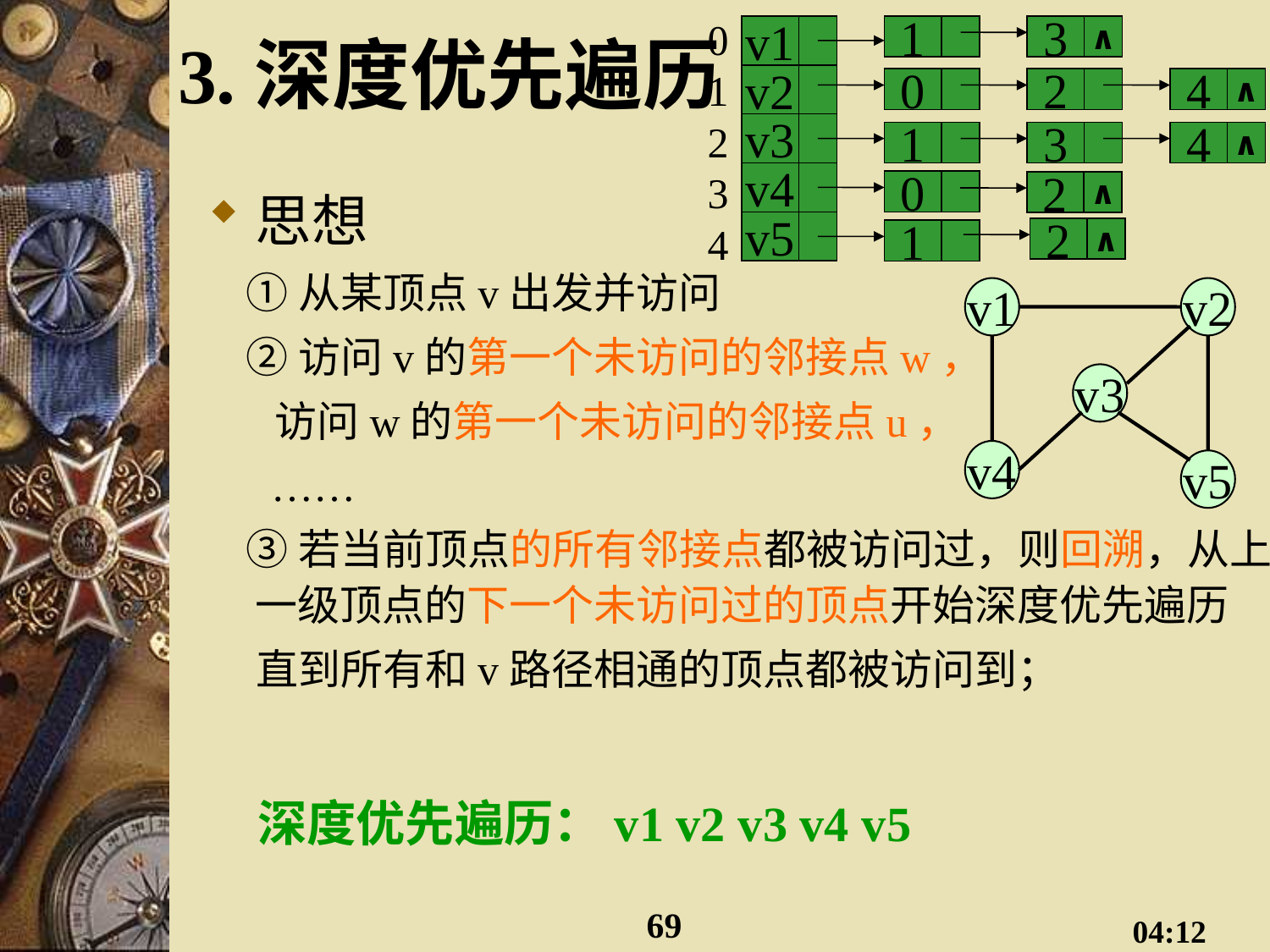

# 3.深度优先遍历
v1

1

3
∧
0
1
2
3
4

v2

0

2

4
∧

v3

1

3

4
∧

v4

0

2
∧

v5

2
∧
1

思想
    ①从某顶点v出发并访问
    ②访问v的第一个未访问的邻接点w，
      访问w的第一个未访问的邻接点u，
      ……
    ③若当前顶点的所有邻接点都被访问过，则回溯，从上一级顶点的下一个未访问过的顶点开始深度优先遍历
    直到所有和v路径相通的顶点都被访问到；
v1
v2

v3

v4
v5
深度优先遍历：v1 v2 v3 v4 v5